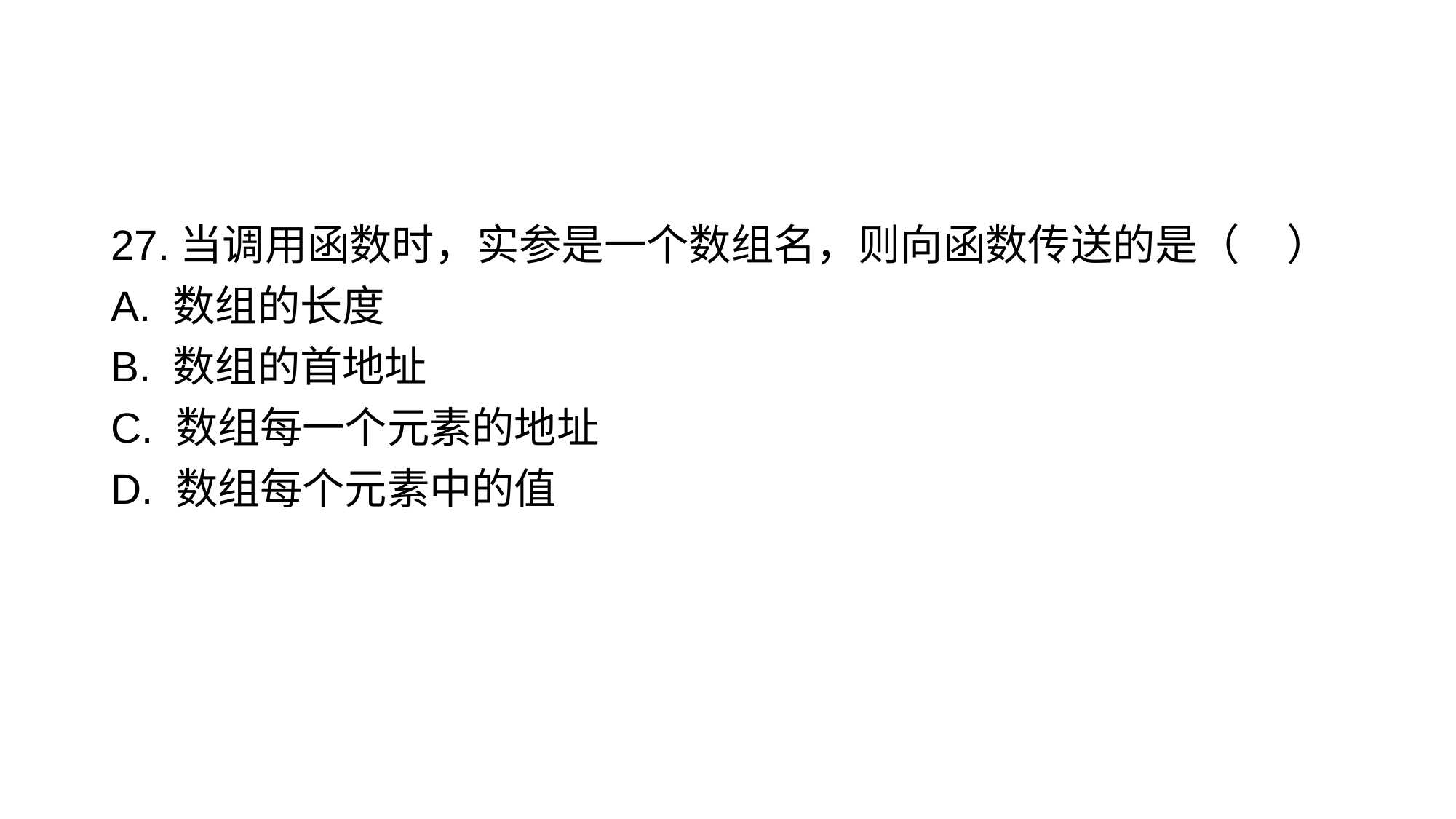

#
27.当调用函数时，实参是一个数组名，则向函数传送的是（     ）
A. 数组的长度
B. 数组的首地址
C. 数组每一个元素的地址
D. 数组每个元素中的值